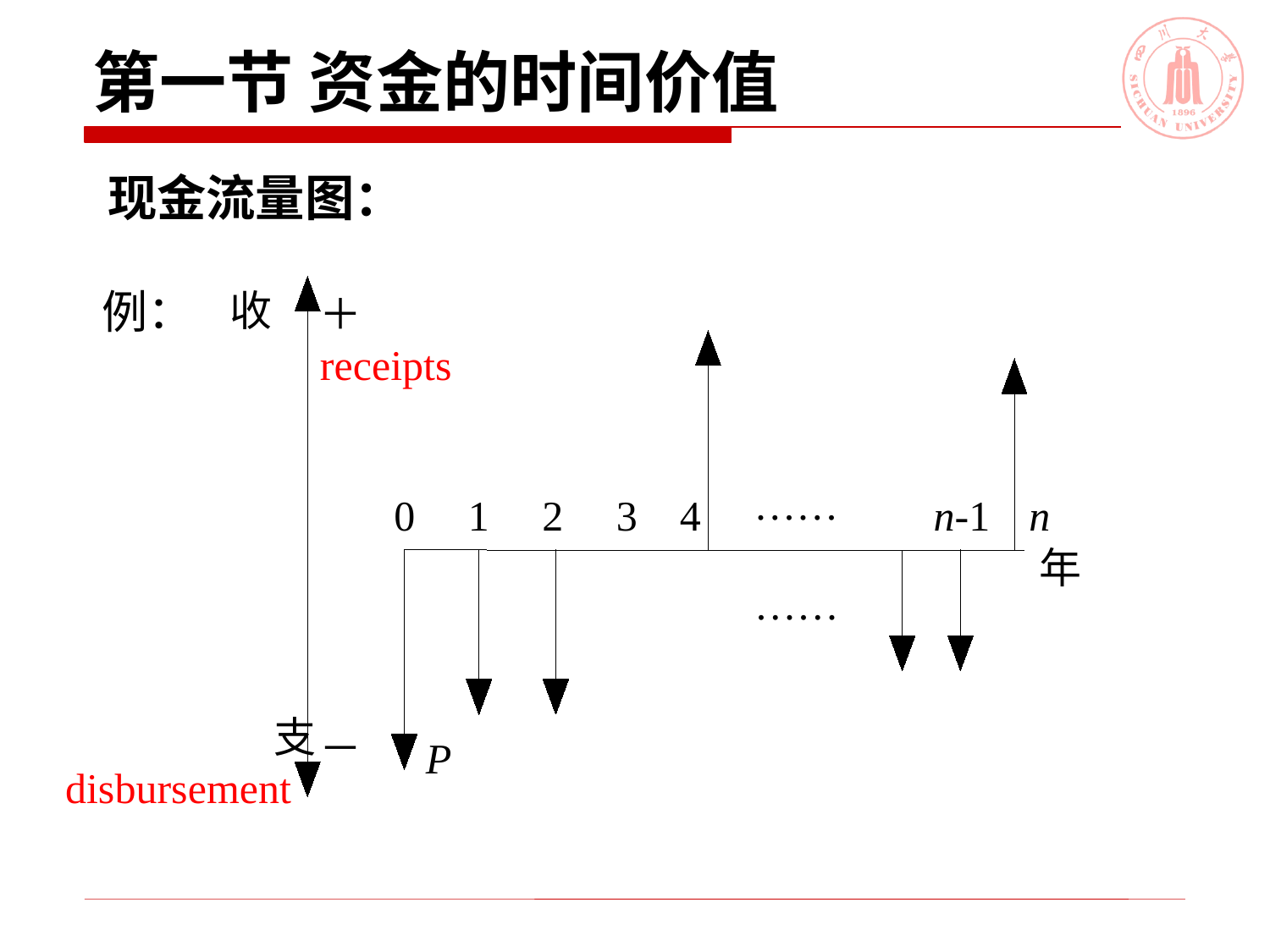

# 第一节 资金的时间价值
现金流量图：
例：

收

＋ receipts

……

0

1

2

3

4

n-1

n

年

……
              支disbursement

－

P